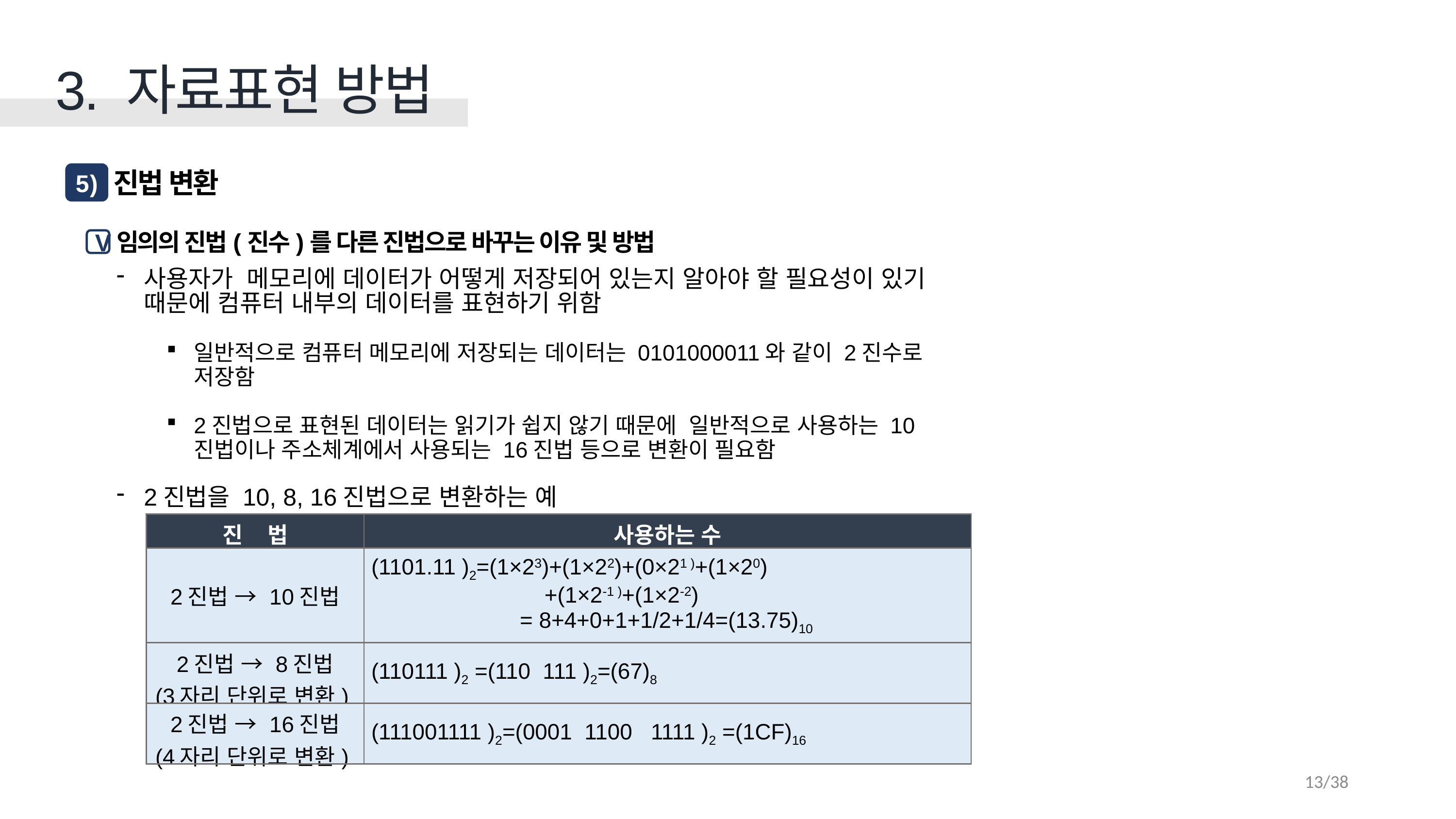

3. 자료표현 방법

진법 변환
5 )
임의의 진법(진수)를 다른 진법으로 바꾸는 이유 및 방법

사용자가  메모리에 데이터가 어떻게 저장되어 있는지 알아야 할 필요성이 있기
때문에 컴퓨터 내부의 데이터를 표현하기 위함

일반적으로 컴퓨터 메모리에 저장되는 데이터는 0101000011와 같이 2진수로 저장함

2진법으로 표현된 데이터는 읽기가 쉽지 않기 때문에  일반적으로 사용하는 10진법이나 주소체계에서 사용되는 16진법 등으로 변환이 필요함

2진법을 10, 8, 16진법으로 변환하는 예
V
| 진 법 | 사용하는 수 |
| --- | --- |
| 2진법 → 10진법 | (1101.11 )2=(1×23)+(1×22)+(0×21 )+(1×20) +(1×2-1 )+(1×2-2) = 8+4+0+1+1/2+1/4=(13.75)10 |
| 2진법 → 8진법 (3자리 단위로 변환) | (110111 )2 =(110 111 )2=(67)8 |
| 2진법 → 16진법 (4자리 단위로 변환) | (111001111 )2=(0001 1100 1111 )2 =(1CF)16 |
13/38